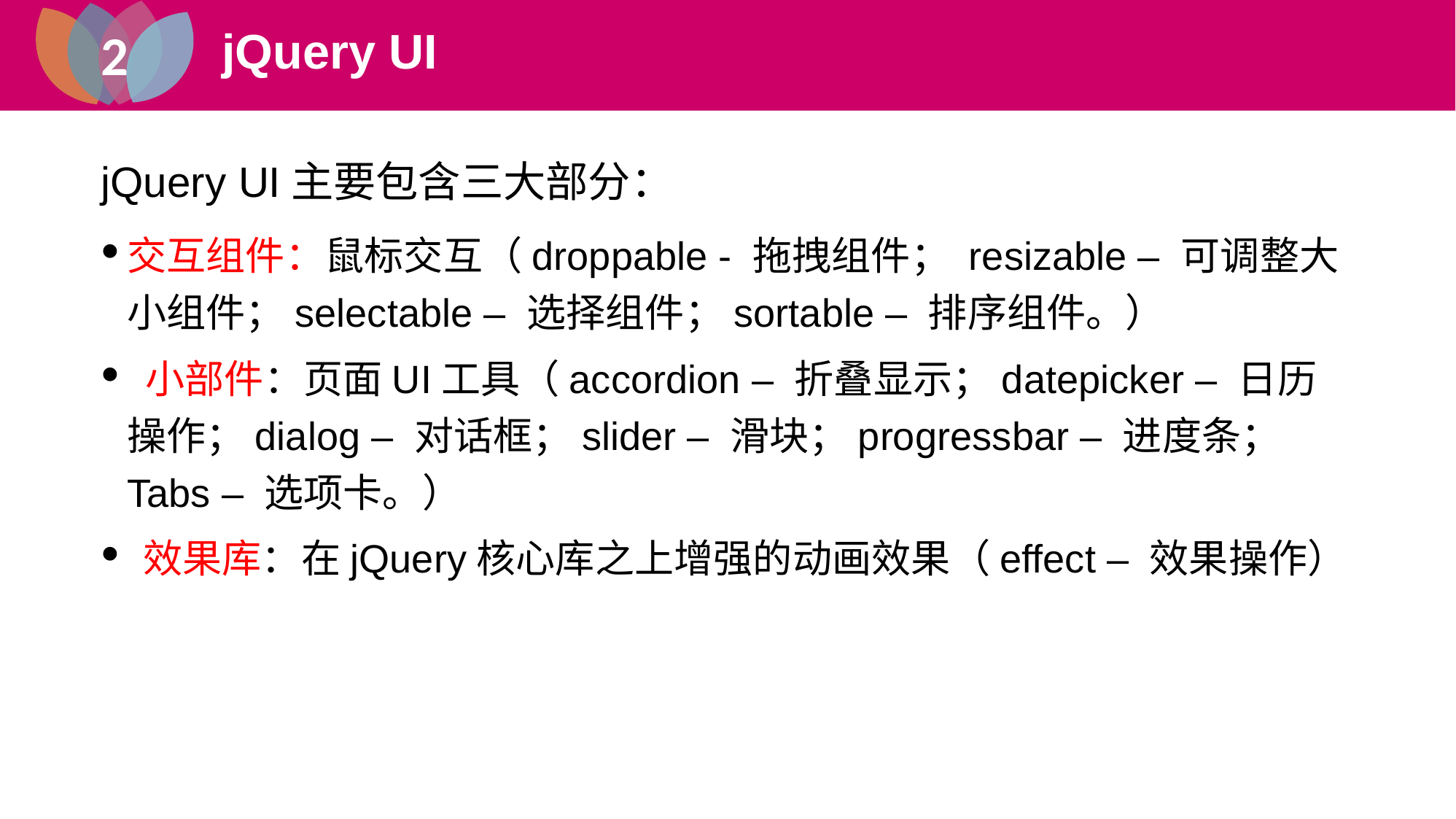

2
jQuery UI
1
jQuery UI主要包含的三个部分
jQuery UI主要包含三大部分：
交互组件：鼠标交互（droppable - 拖拽组件； resizable – 可调整大小组件；selectable – 选择组件；sortable – 排序组件。）
 小部件：页面UI工具（accordion – 折叠显示；datepicker – 日历操作；dialog – 对话框；slider – 滑块；progressbar – 进度条；Tabs – 选项卡。）
 效果库：在jQuery核心库之上增强的动画效果（effect – 效果操作）